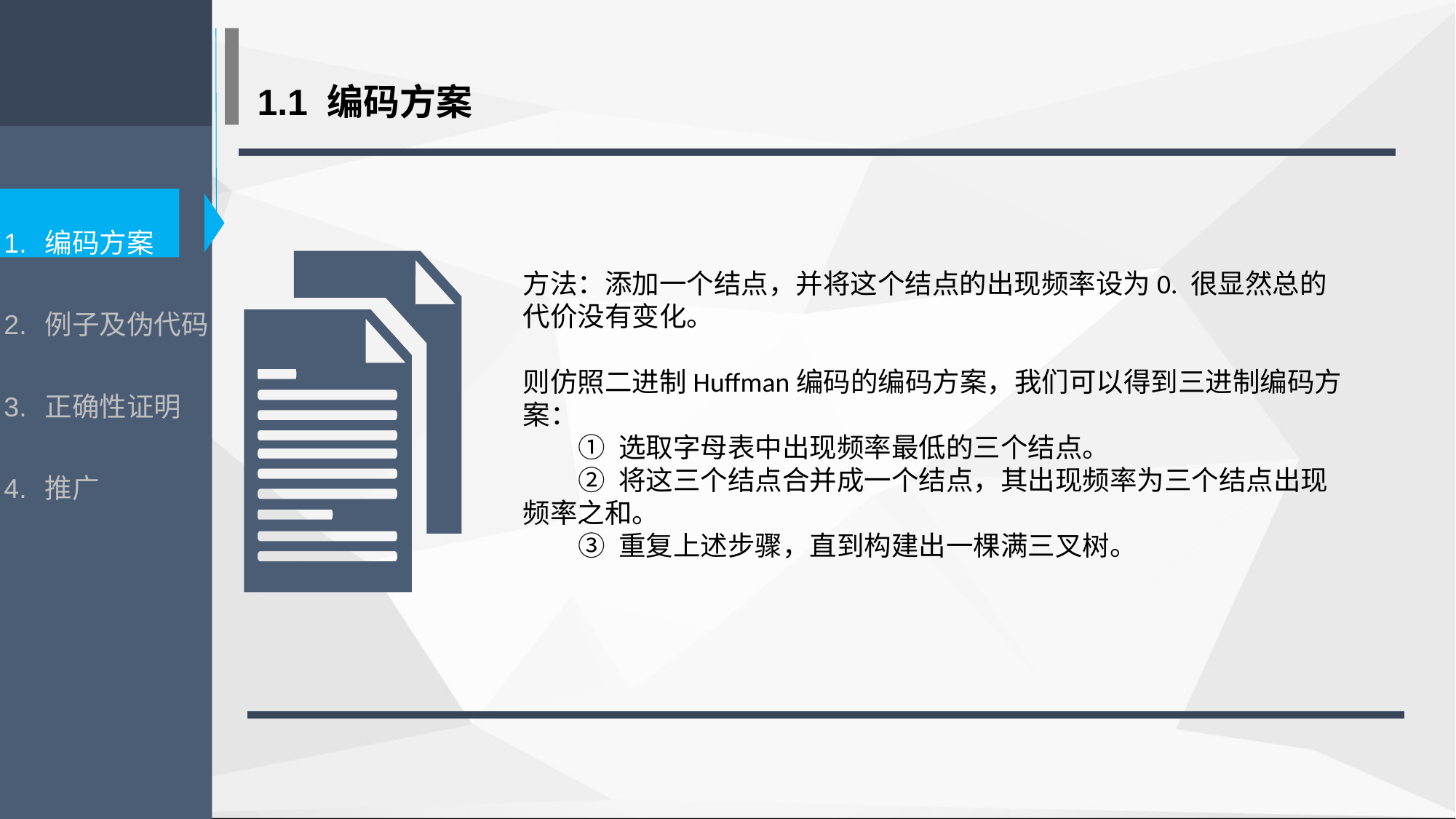

1.1 编码方案
编码方案
例子及伪代码
正确性证明
推广

方法：添加一个结点，并将这个结点的出现频率设为0. 很显然总的代价没有变化。

则仿照二进制Huffman编码的编码方案，我们可以得到三进制编码方案：
         ① 选取字母表中出现频率最低的三个结点。
         ② 将这三个结点合并成一个结点，其出现频率为三个结点出现频率之和。
         ③ 重复上述步骤，直到构建出一棵满三叉树。